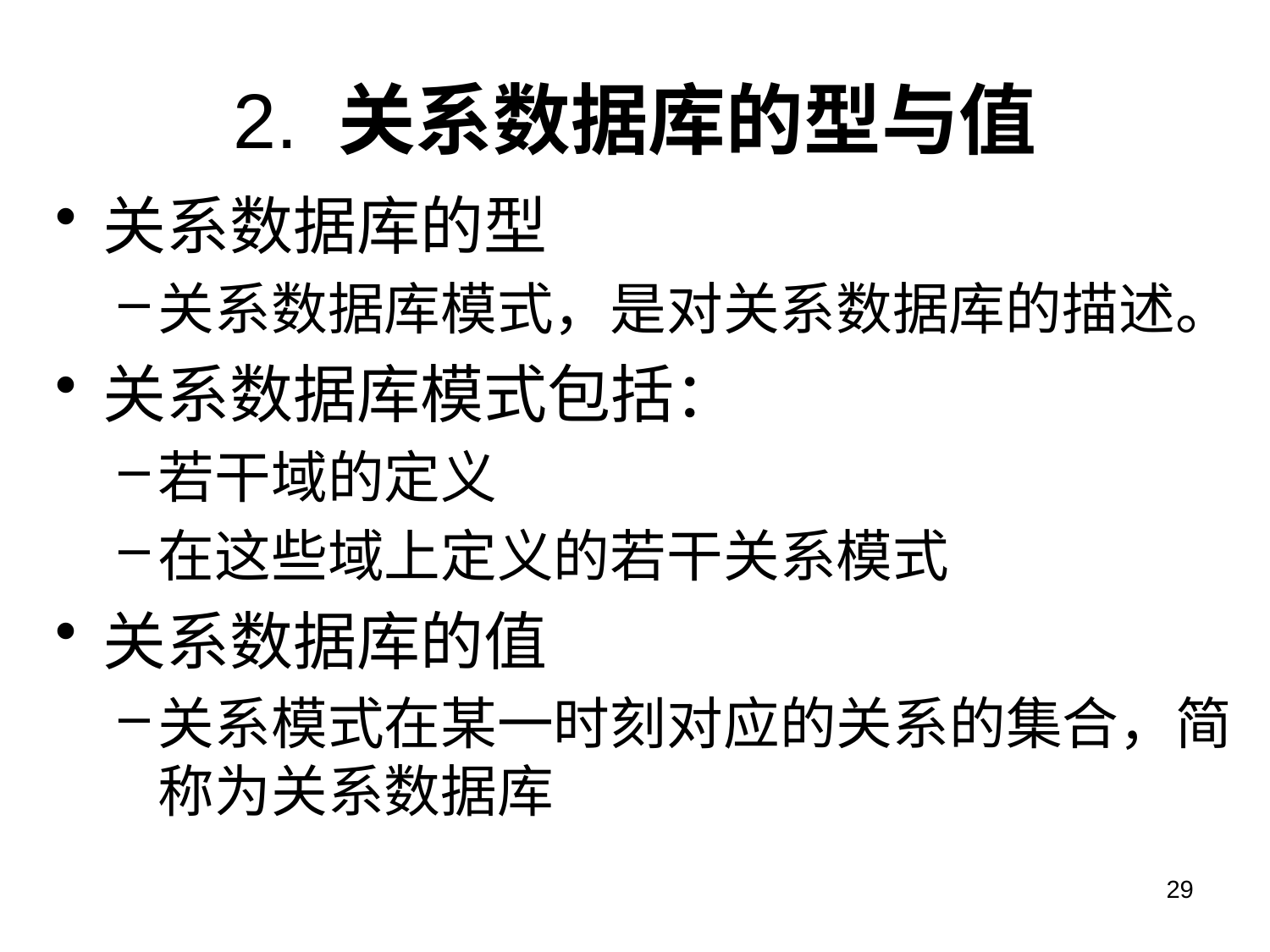

# 2. 关系数据库的型与值
关系数据库的型
关系数据库模式，是对关系数据库的描述。
关系数据库模式包括：
若干域的定义
在这些域上定义的若干关系模式
关系数据库的值
关系模式在某一时刻对应的关系的集合，简称为关系数据库
29